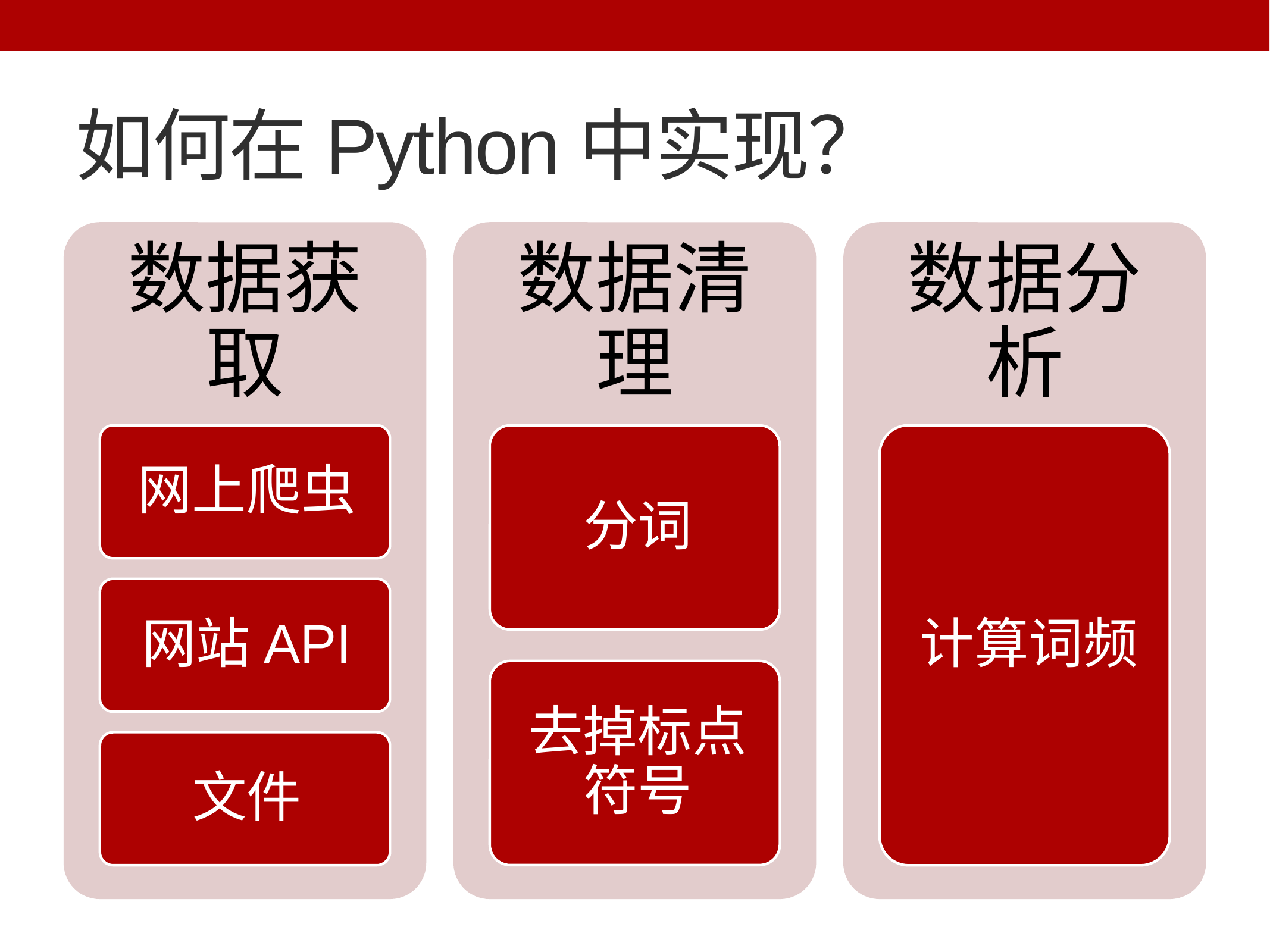

# 如何在Python中实现？
数据获取
网上爬虫
网站API
文件
数据清理
分词
去掉标点符号
数据分析
计算词频